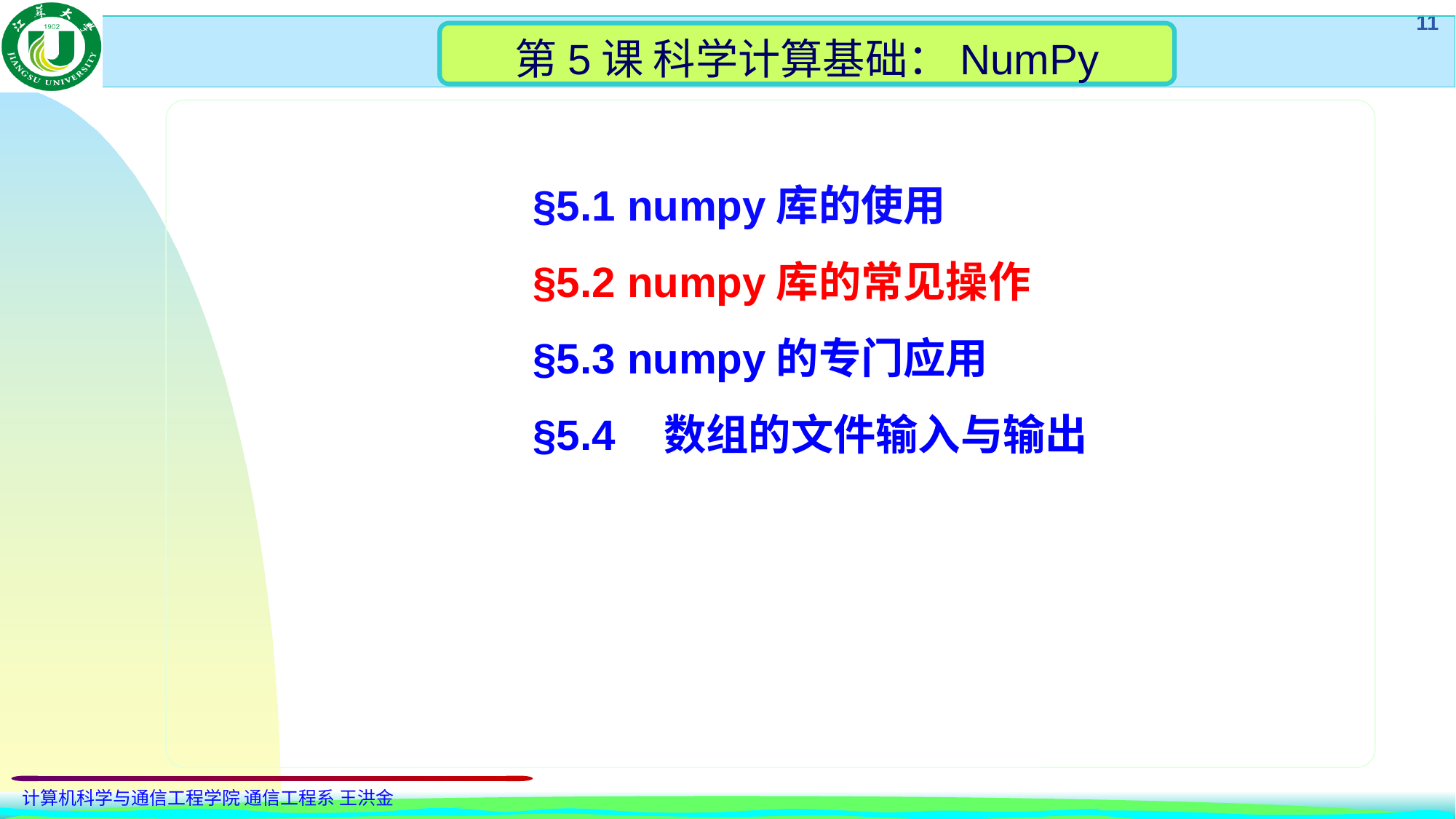

第5课 科学计算基础：NumPy

§5.1 numpy库的使用
§5.2 numpy库的常见操作
§5.3 numpy的专门应用
§5.4	 数组的文件输入与输出